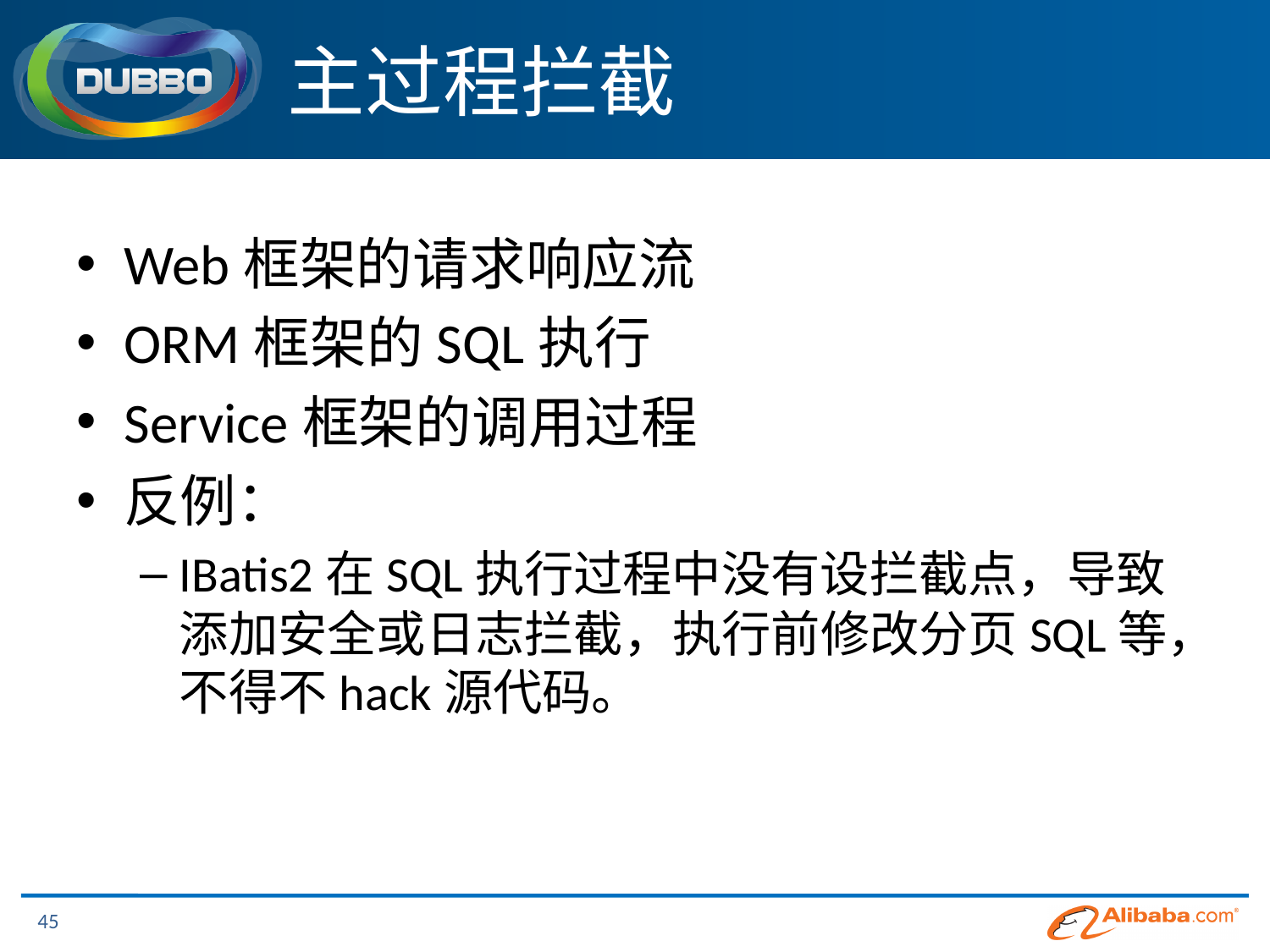

# 主过程拦截
Web框架的请求响应流
ORM框架的SQL执行
Service框架的调用过程
反例：
IBatis2在SQL执行过程中没有设拦截点，导致添加安全或日志拦截，执行前修改分页SQL等，不得不hack源代码。
45